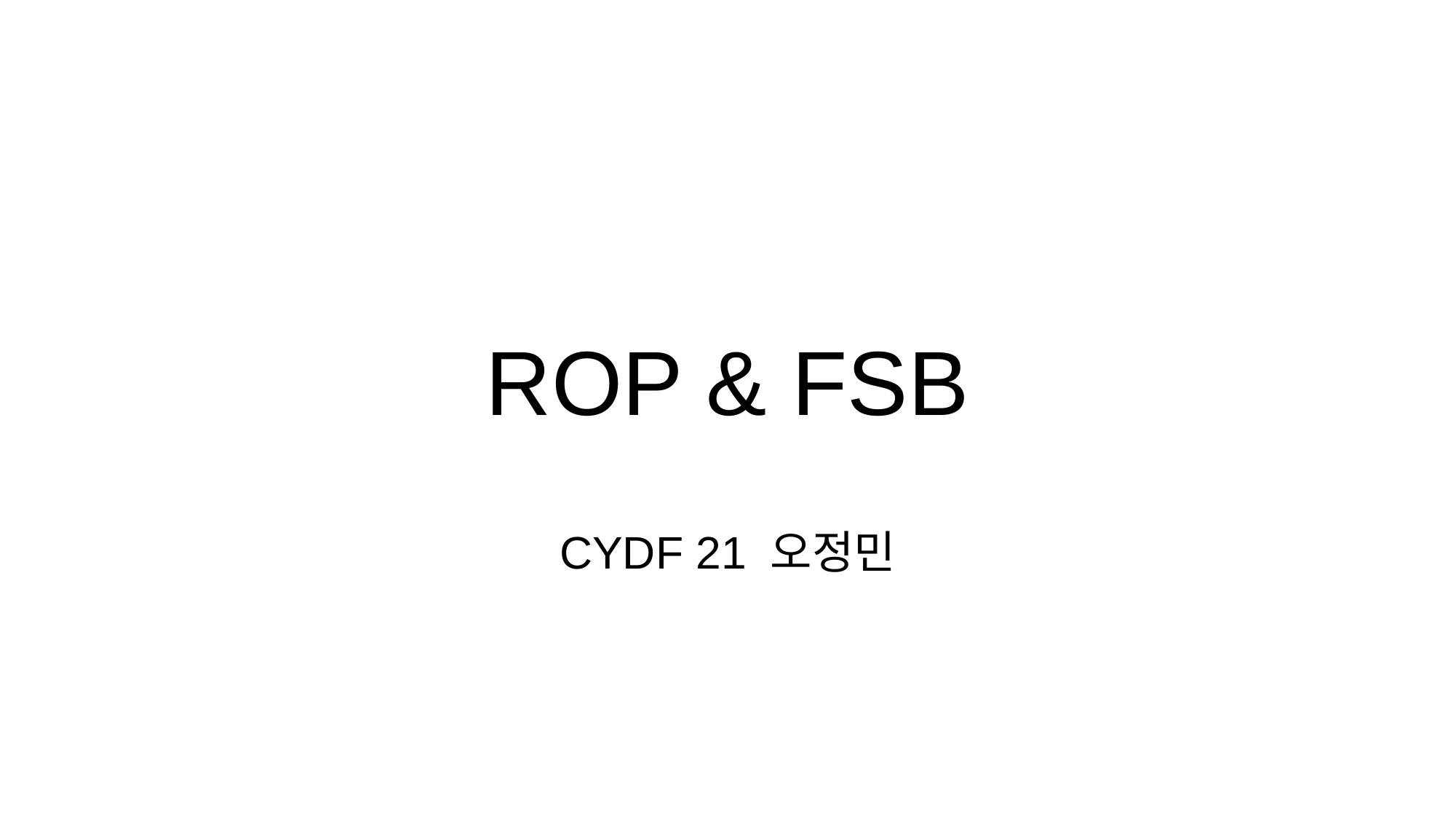

# ROP & FSB
CYDF 21 오정민